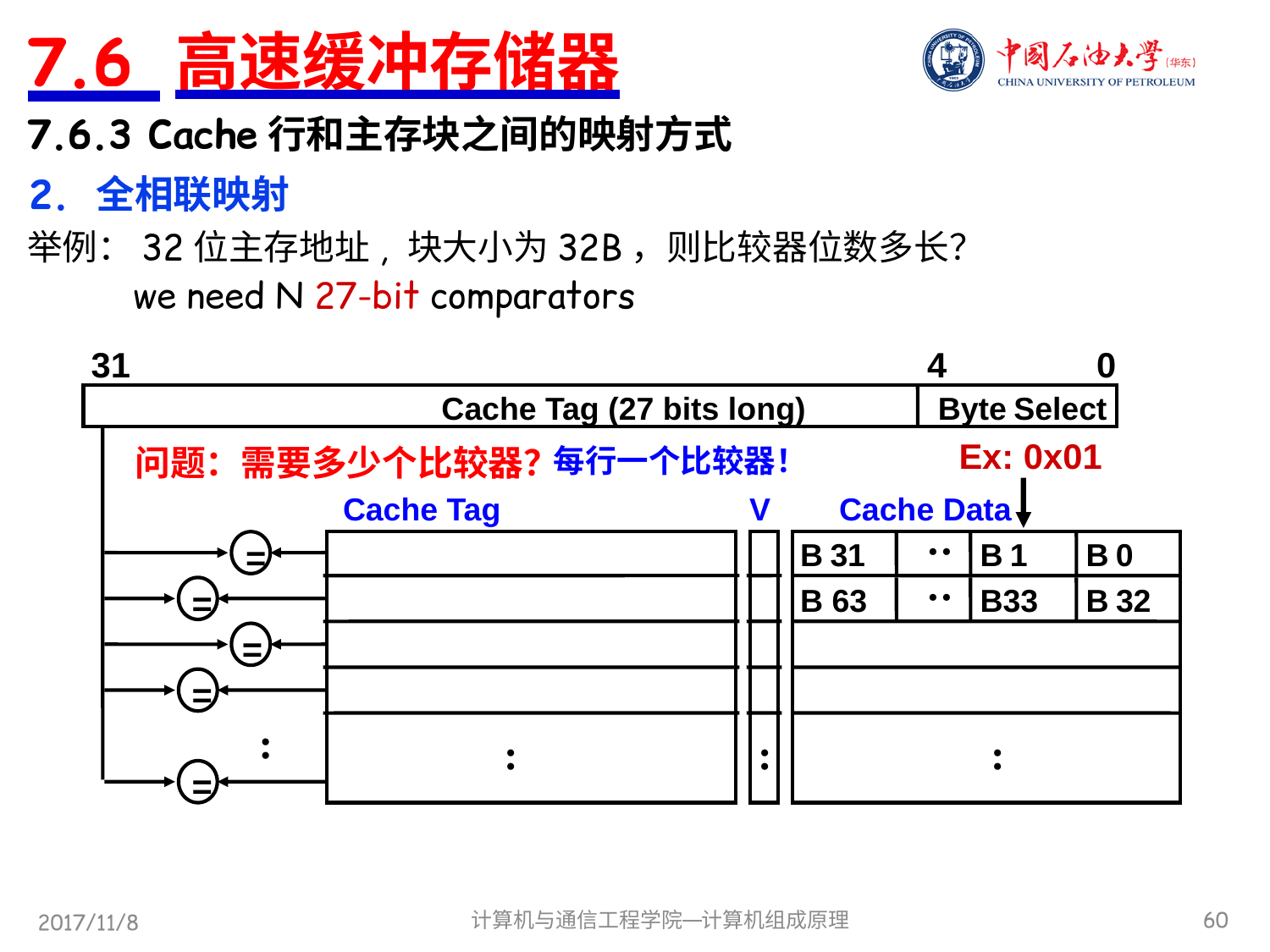

# 7.6 高速缓冲存储器
7.6.3 Cache行和主存块之间的映射方式
2. 全相联映射
举例：32位主存地址, 块大小为32B，则比较器位数多长？
    we need N 27-bit comparators
31
4
0
Cache Tag (27 bits long)
Byte Select

Ex: 0x01

 Cache Tag
     V
 Cache Data
:
B 31
B 1
B 0
=

:
=
B 63
B33
B 32

=

=

:

:
:
:
=

问题：需要多少个比较器？
每行一个比较器！
计算机与通信工程学院—计算机组成原理
60
2017/11/8